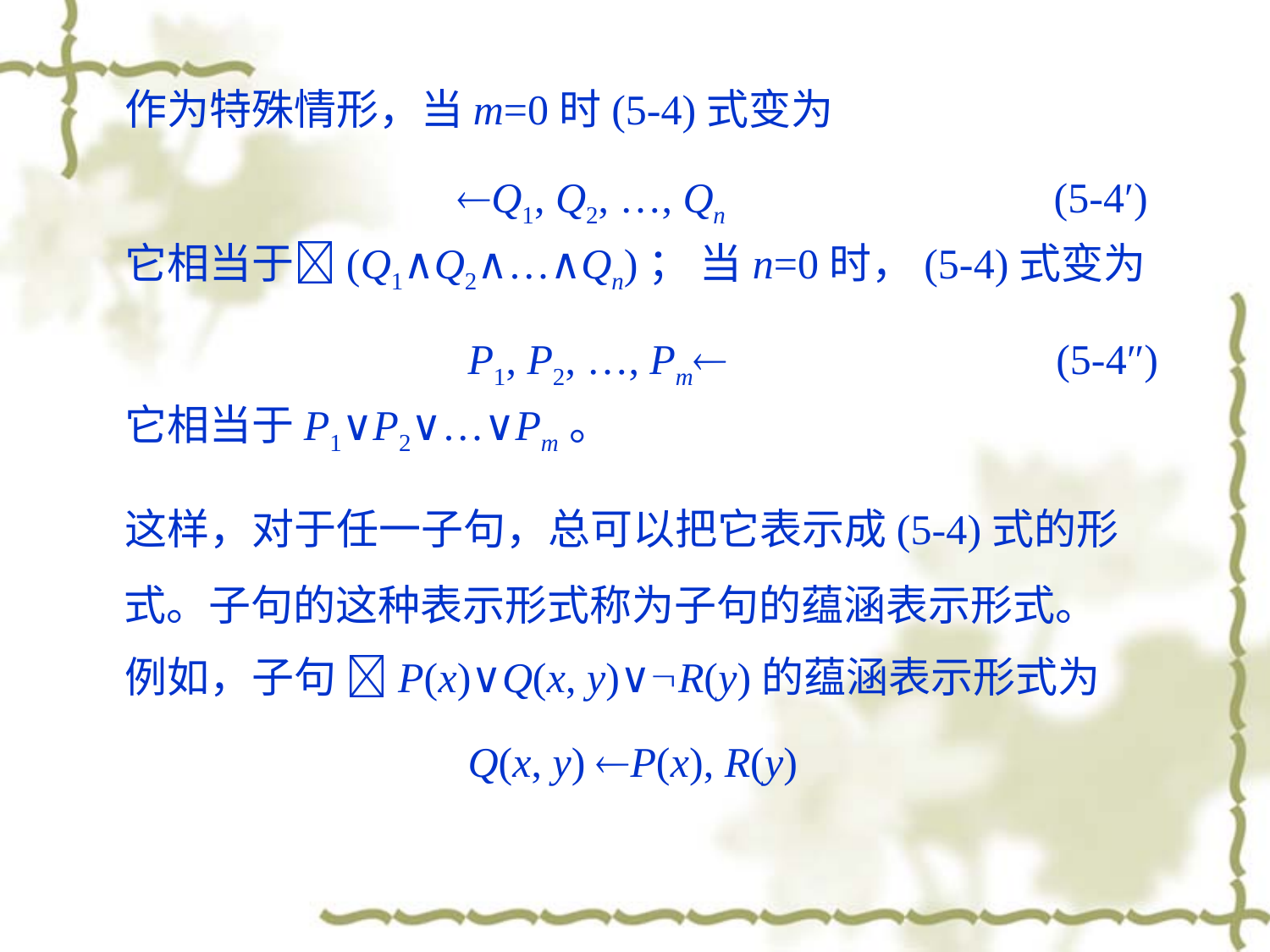

作为特殊情形，当m=0时(5-4)式变为
                                    ←Q1, Q2, …, Qn                               (5-4′)
    它相当于¬(Q1∧Q2∧…∧Qn)； 当n=0时，(5-4)式变为
                                     P1, P2, …, Pm←                               (5-4″)
    它相当于P1∨P2∨…∨Pm。
    这样，对于任一子句，总可以把它表示成(5-4)式的形式。子句的这种表示形式称为子句的蕴涵表示形式。
    例如，子句 ¬P(x)∨Q(x, y)∨¬R(y)的蕴涵表示形式为
                                     Q(x, y) ←P(x), R(y)